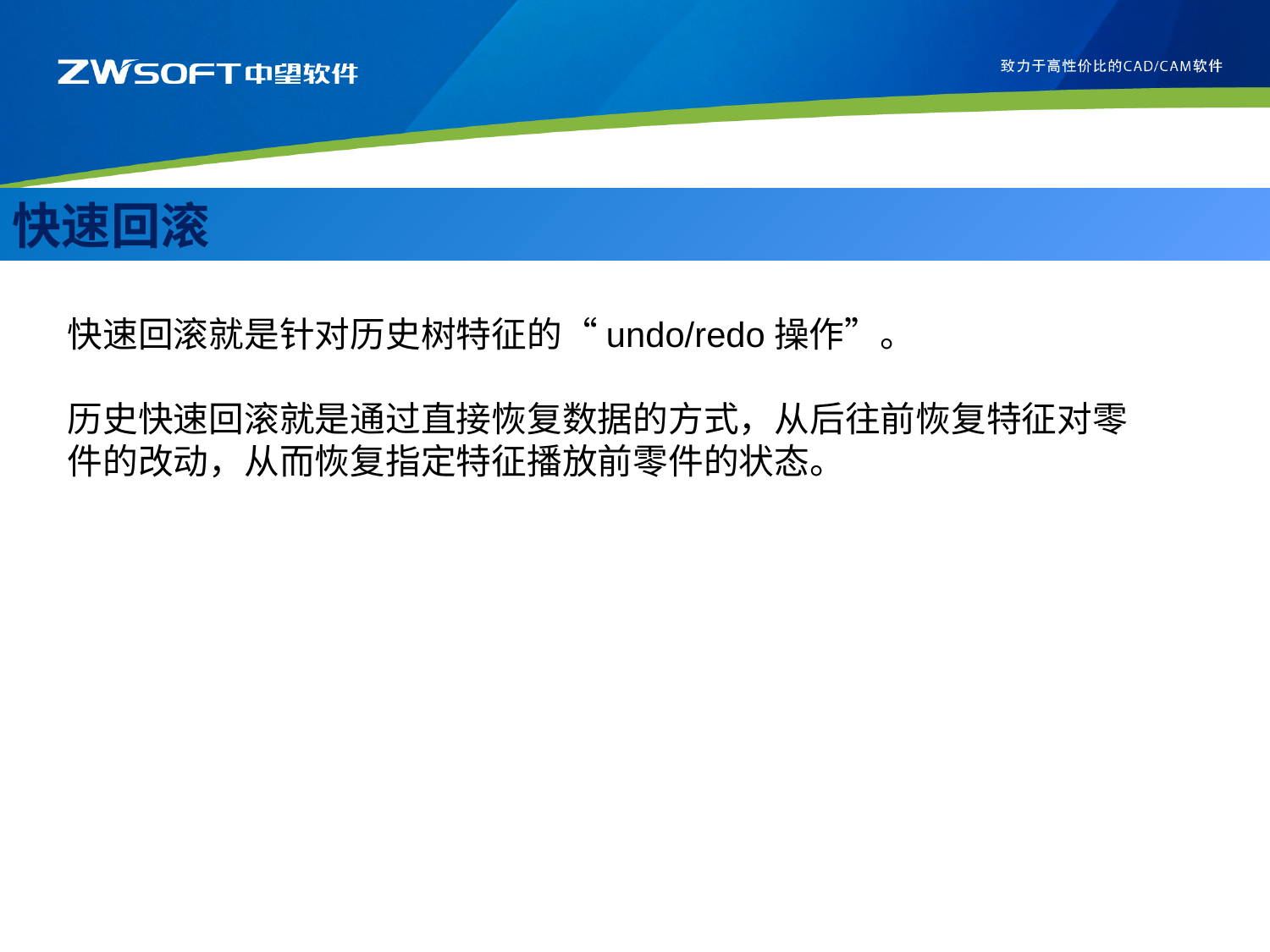

快速回滚
快速回滚就是针对历史树特征的“undo/redo操作”。

历史快速回滚就是通过直接恢复数据的方式，从后往前恢复特征对零件的改动，从而恢复指定特征播放前零件的状态。